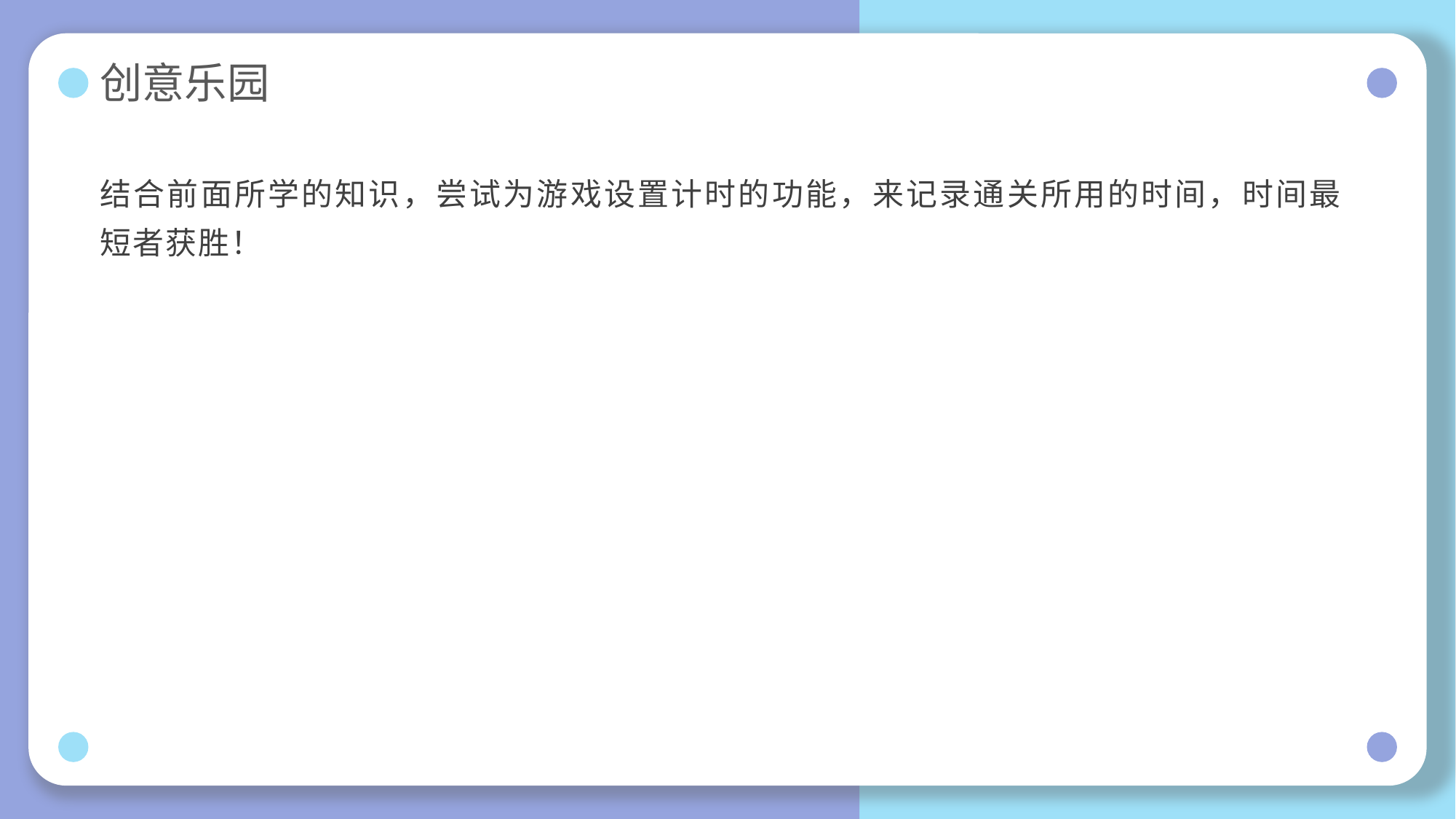

# 创意乐园
结合前面所学的知识，尝试为游戏设置计时的功能，来记录通关所用的时间，时间最短者获胜！